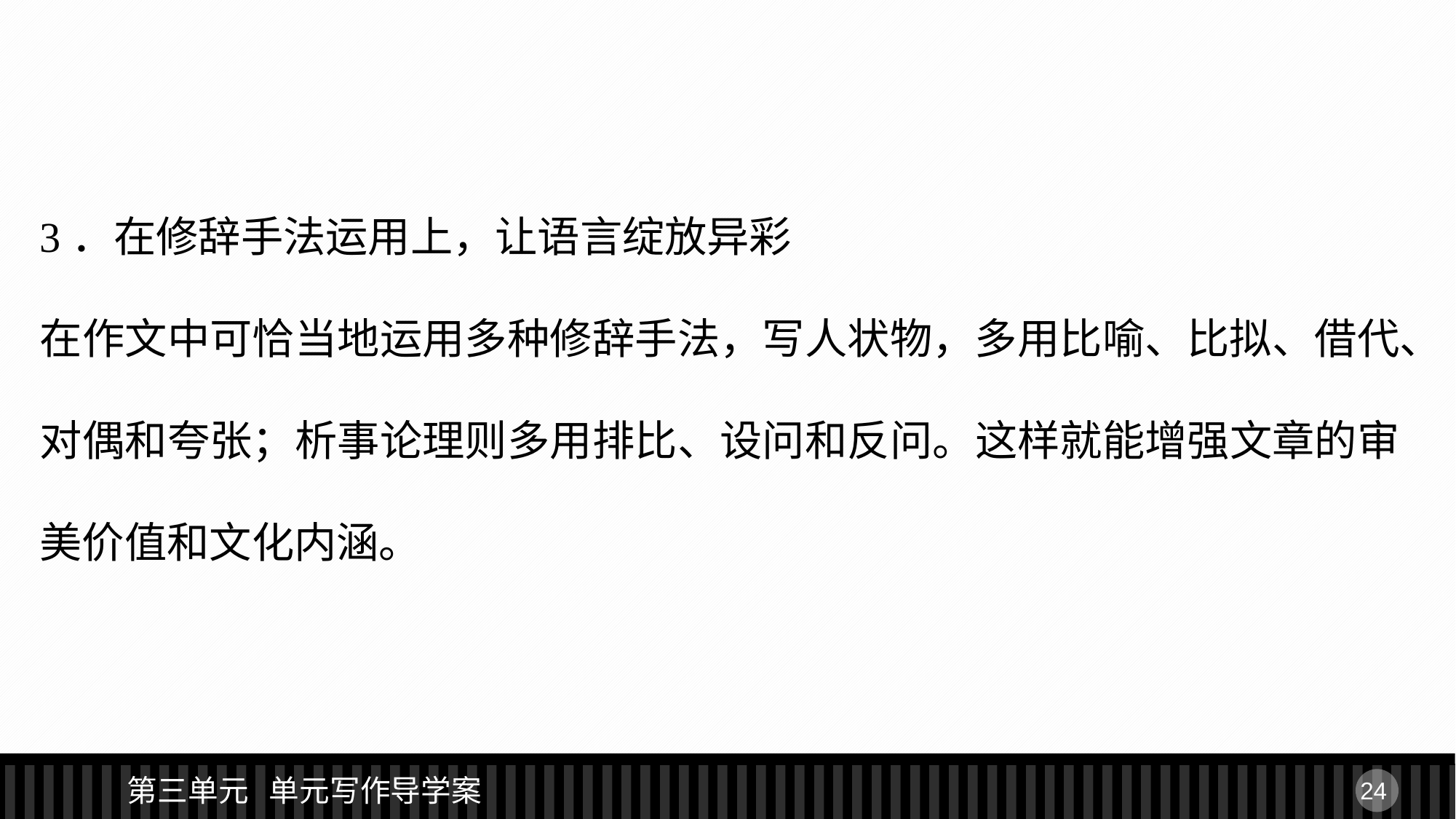

3．在修辞手法运用上，让语言绽放异彩
在作文中可恰当地运用多种修辞手法，写人状物，多用比喻、比拟、借代、对偶和夸张；析事论理则多用排比、设问和反问。这样就能增强文章的审美价值和文化内涵。